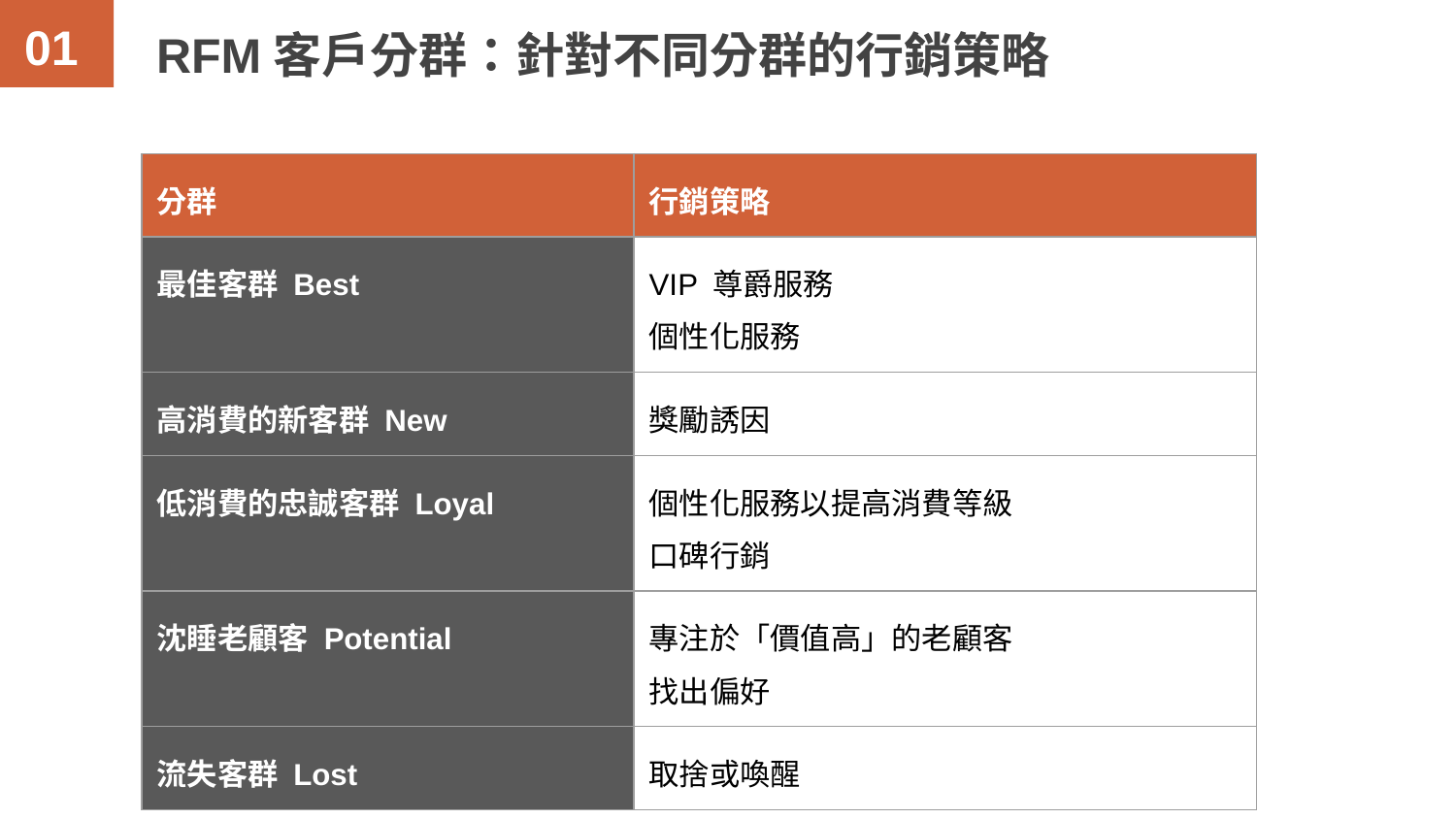

01
# RFM客戶分群：針對不同分群的行銷策略
| 分群 | 行銷策略 |
| --- | --- |
| 最佳客群 Best | VIP 尊爵服務 個性化服務 |
| 高消費的新客群 New | 獎勵誘因 |
| 低消費的忠誠客群 Loyal | 個性化服務以提高消費等級 口碑行銷 |
| 沈睡老顧客 Potential | 專注於「價值高」的老顧客 找出偏好 |
| 流失客群 Lost | 取捨或喚醒 |